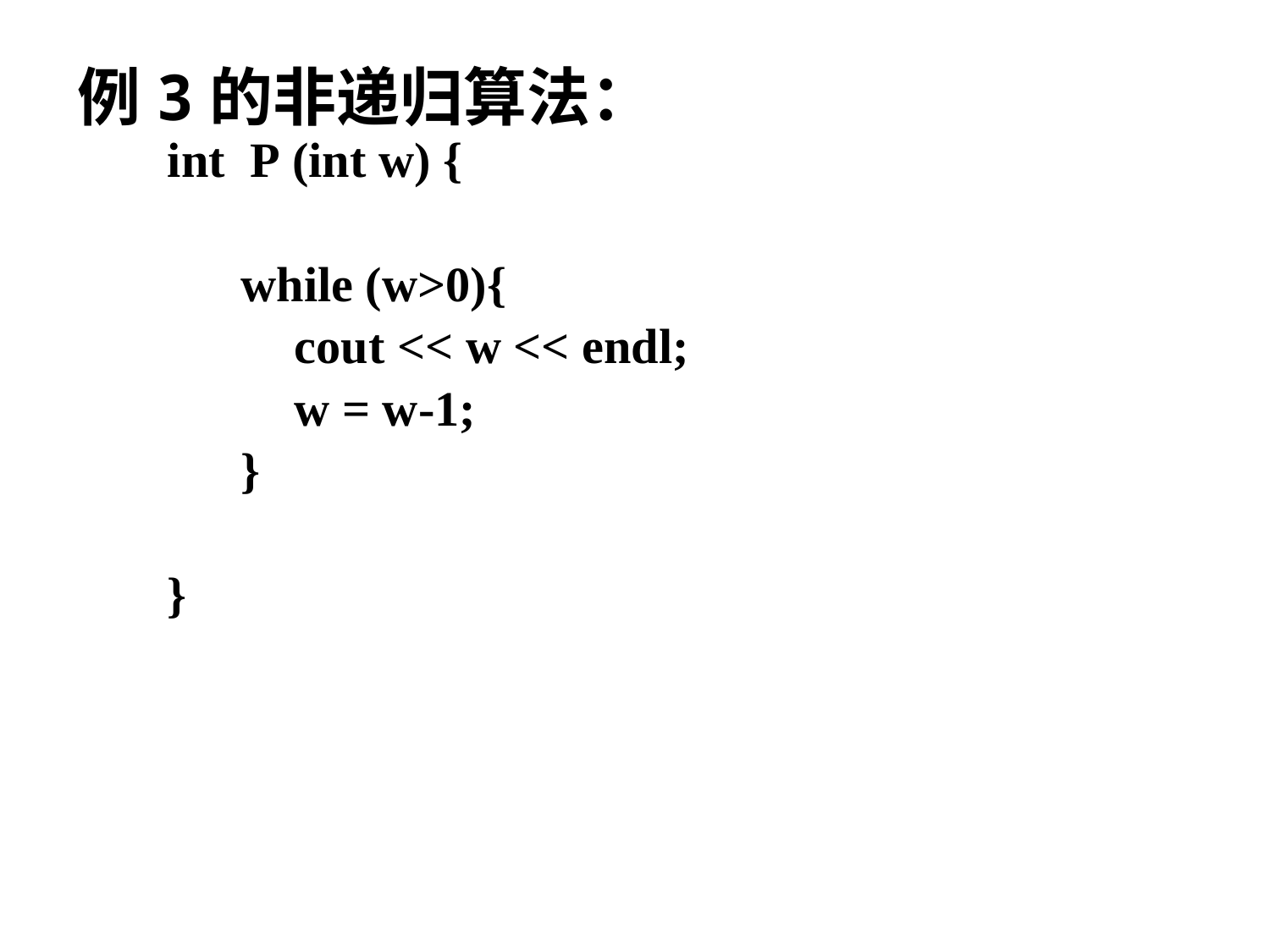

例3的非递归算法：
int  P (int w) {

      while (w>0){
	cout << w << endl;
	w = w-1;
      }

}